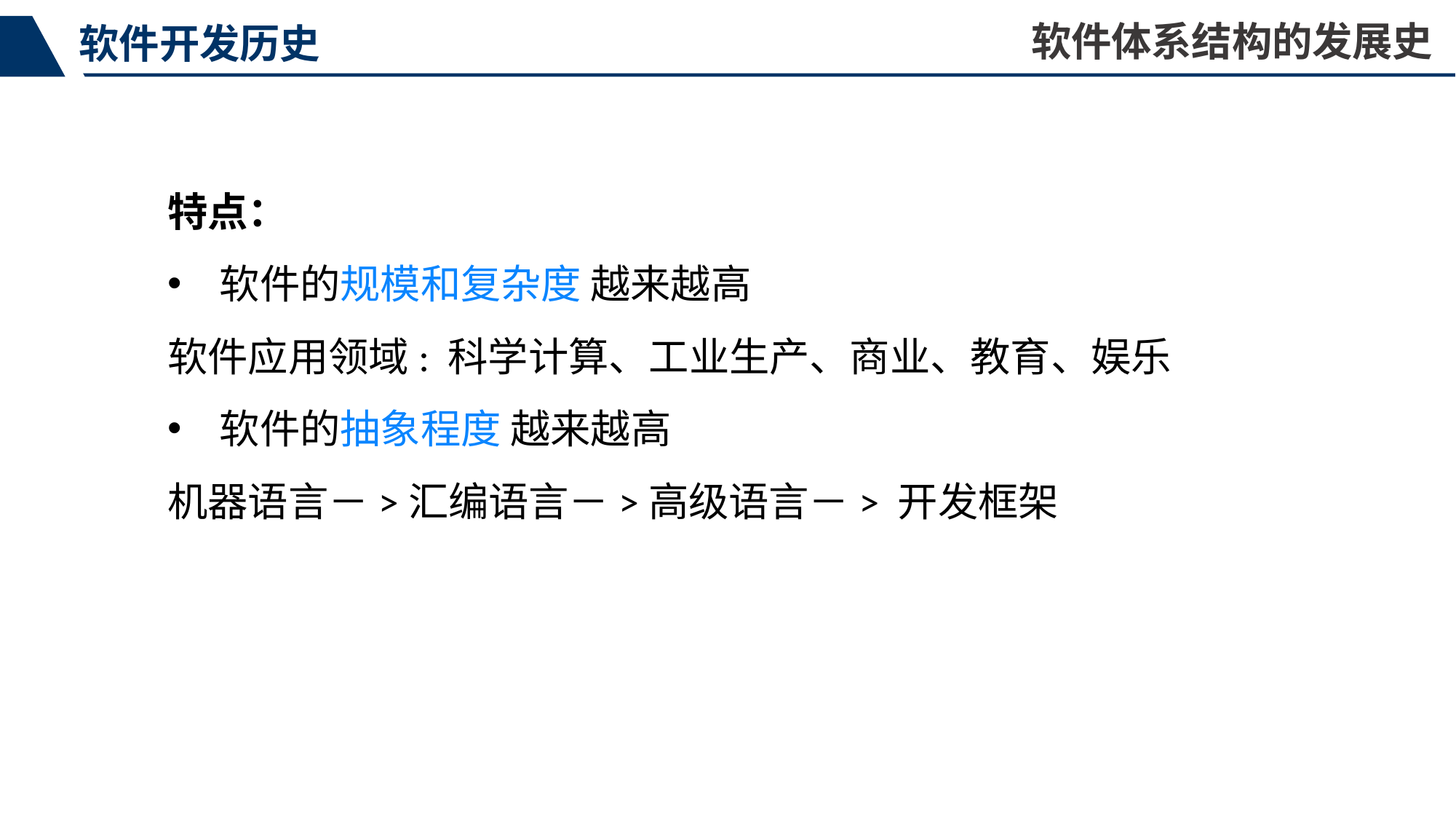

软件体系结构的发展史

软件开发历史

特点：
软件的规模和复杂度 越来越高
软件应用领域: 科学计算、工业生产、商业、教育、娱乐
软件的抽象程度 越来越高
机器语言－>汇编语言－>高级语言－> 开发框架